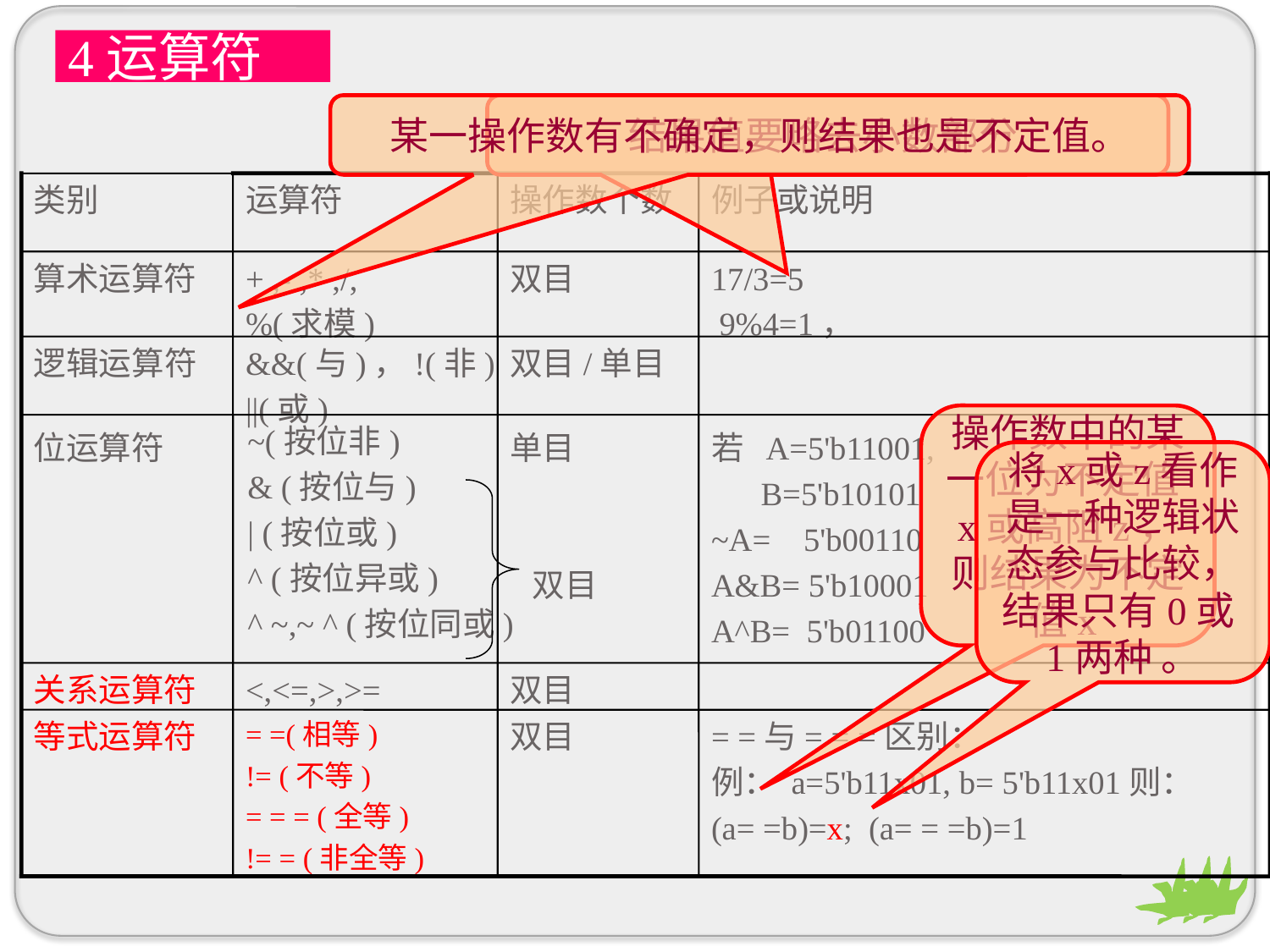

4运算符
某一操作数有不确定，则结果也是不定值。
结果值要略去小数部分
类别

运算符

操作数个数

例子或说明

算术运算符

+ ,- ,* ,/,
%(求模)
双目
17/3=5
 9%4=1，
逻辑运算符

&&(与)，!(非)
||(或)
双目/单目

~(按位非)
& (按位与)
| (按位或)
^ (按位异或)
^ ~,~ ^ (按位同或)
位运算符
单目

  双目
若  A=5'b11001,
      B=5'b10101
~A=    5'b00110
A&B= 5'b10001
A^B=  5'b01100

关系运算符

<,<=,>,>=
双目

等式运算符

= =(相等)
!= (不等)
= = = (全等)
!= = (非全等)
双目
= =与= = =区别：
例： a=5'b11x01, b= 5'b11x01则：
(a= =b)=x;  (a= = =b)=1

操作数中的某一位为不定值x或高阻z，则结果为不定值x
将x或z看作是一种逻辑状态参与比较，结果只有0或1两种 。
31